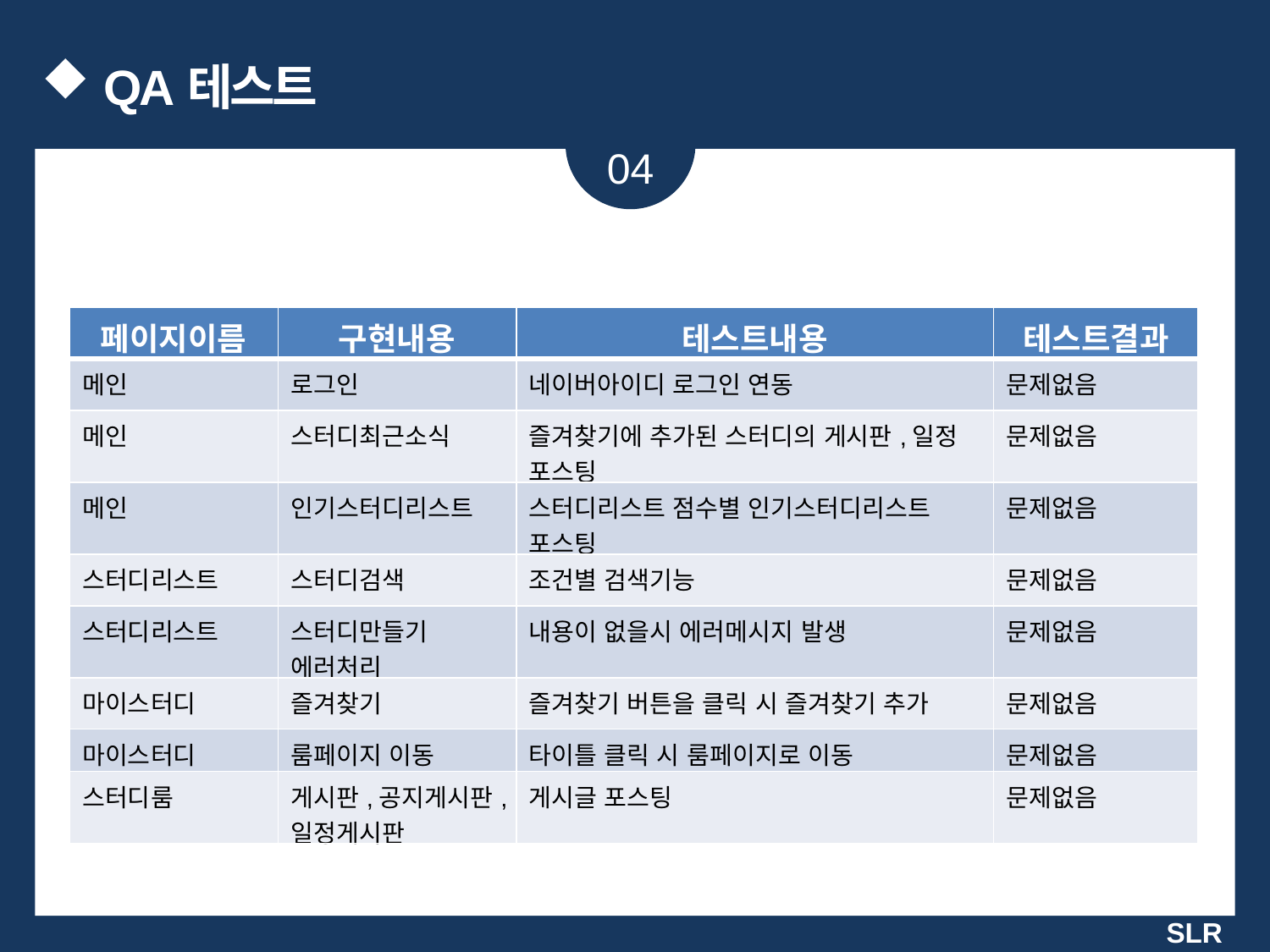

QA테스트

04

| 페이지이름 | 구현내용 | 테스트내용 | 테스트결과 |
| --- | --- | --- | --- |
| 메인 | 로그인 | 네이버아이디 로그인 연동 | 문제없음 |
| 메인 | 스터디최근소식 | 즐겨찾기에 추가된 스터디의 게시판,일정 포스팅 | 문제없음 |
| 메인 | 인기스터디리스트 | 스터디리스트 점수별 인기스터디리스트 포스팅 | 문제없음 |
| 스터디리스트 | 스터디검색 | 조건별 검색기능 | 문제없음 |
| 스터디리스트 | 스터디만들기 에러처리 | 내용이 없을시 에러메시지 발생 | 문제없음 |
| 마이스터디 | 즐겨찾기 | 즐겨찾기 버튼을 클릭 시 즐겨찾기 추가 | 문제없음 |
| 마이스터디 | 룸페이지 이동 | 타이틀 클릭 시 룸페이지로 이동 | 문제없음 |
| 스터디룸 | 게시판,공지게시판,일정게시판 | 게시글 포스팅 | 문제없음 |
SLR